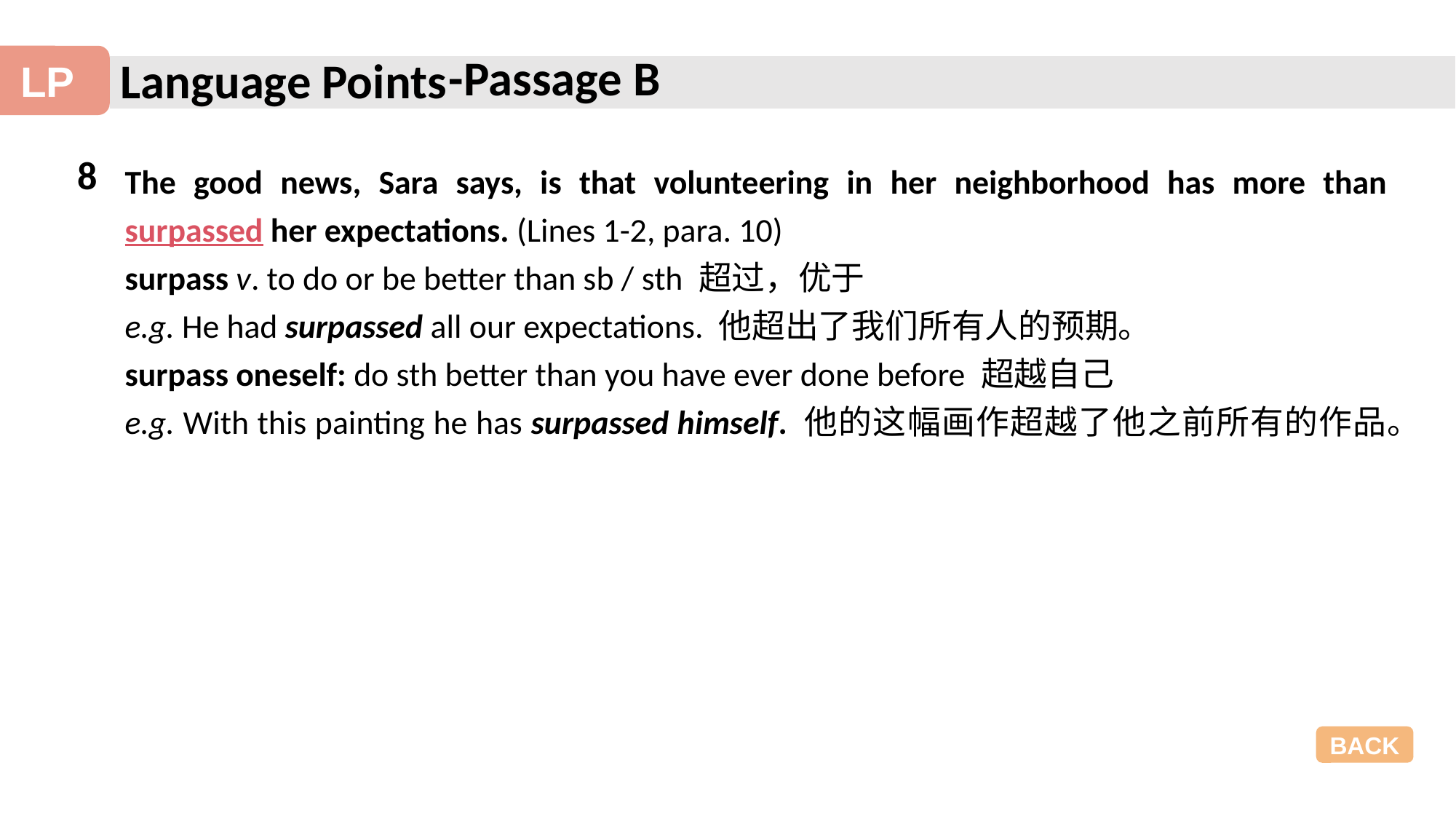

-Passage B
8
The good news, Sara says, is that volunteering in her neighborhood has more than surpassed her expectations. (Lines 1-2, para. 10)
surpass v. to do or be better than sb / sth 超过，优于
e.g. He had surpassed all our expectations. 他超出了我们所有人的预期。
surpass oneself: do sth better than you have ever done before 超越自己
e.g. With this painting he has surpassed himself. 他的这幅画作超越了他之前所有的作品。
BACK